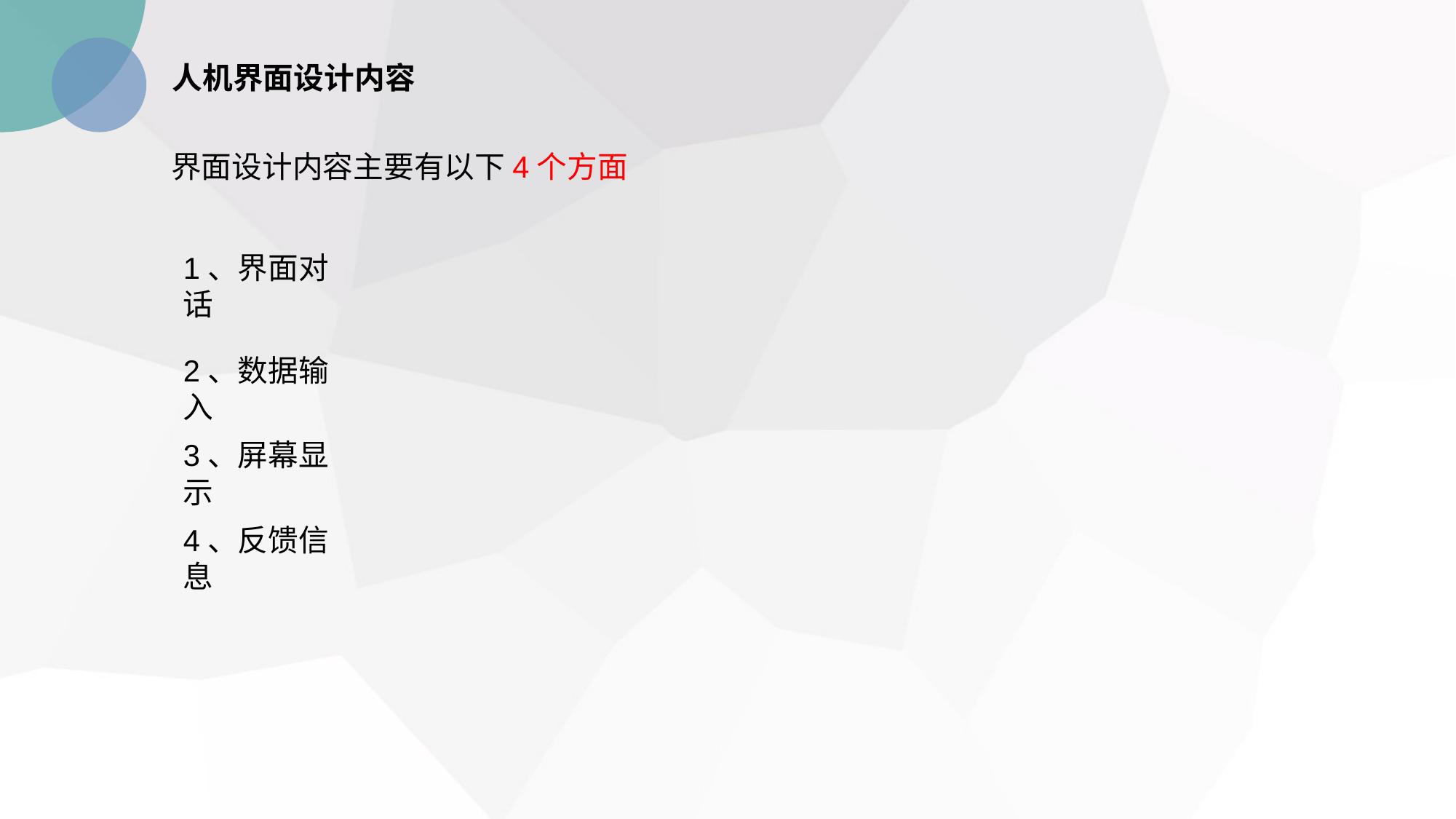

人机界面设计内容
界面设计内容主要有以下4个方面
1、界面对话
2、数据输入
3、屏幕显示
4、反馈信息